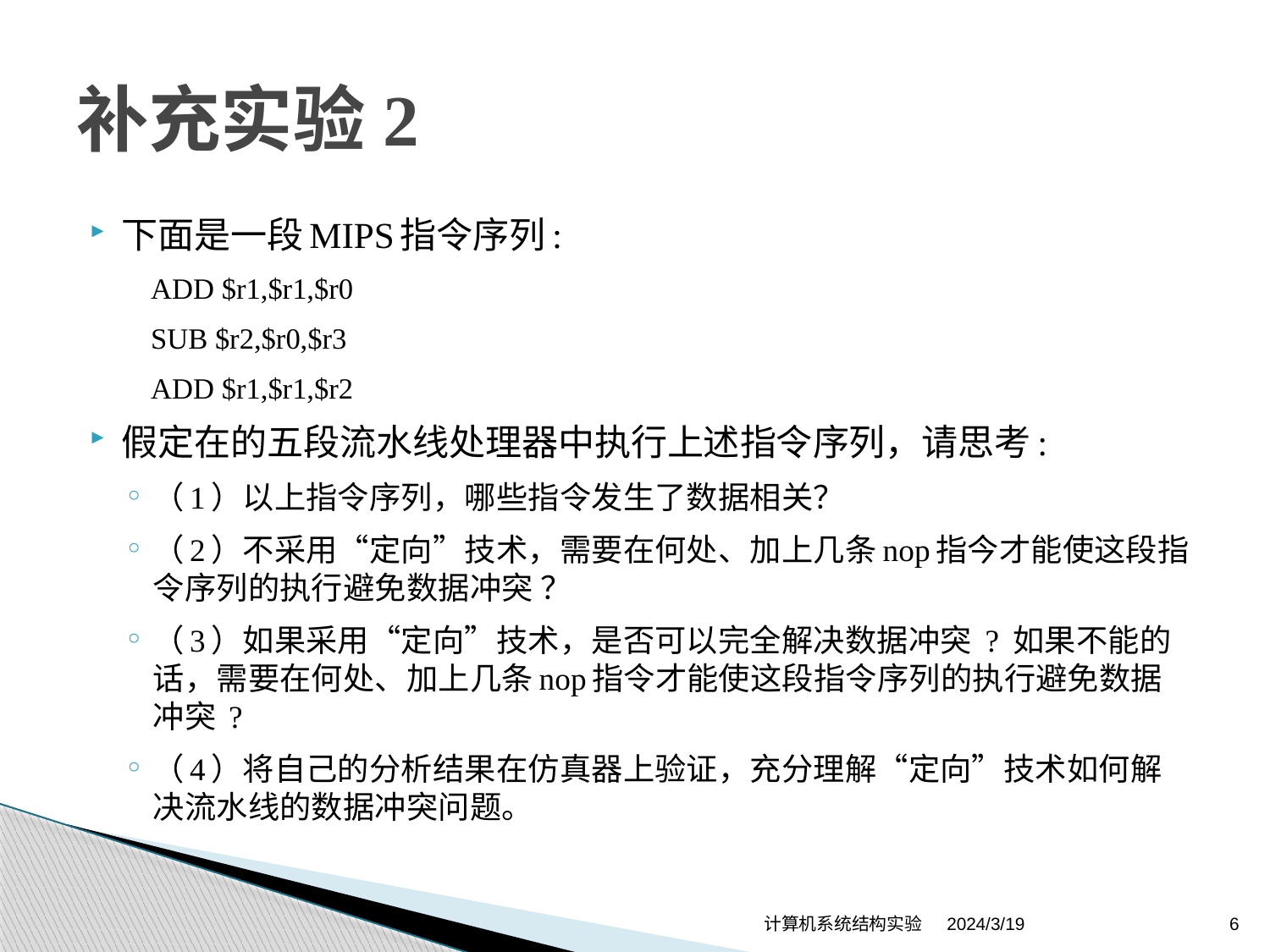

# 补充实验2
下面是一段MIPS指令序列:
ADD $r1,$r1,$r0
SUB $r2,$r0,$r3
ADD $r1,$r1,$r2
假定在的五段流水线处理器中执行上述指令序列，请思考:
（1）以上指令序列，哪些指令发生了数据相关？
（2）不采用“定向”技术，需要在何处、加上几条nop指今才能使这段指令序列的执行避免数据冲突 ？
（3）如果采用“定向”技术，是否可以完全解决数据冲突 ? 如果不能的话，需要在何处、加上几条nop指令才能使这段指令序列的执行避免数据冲突 ?
（4）将自己的分析结果在仿真器上验证，充分理解“定向”技术如何解决流水线的数据冲突问题。
计算机系统结构实验
2024/3/19
6